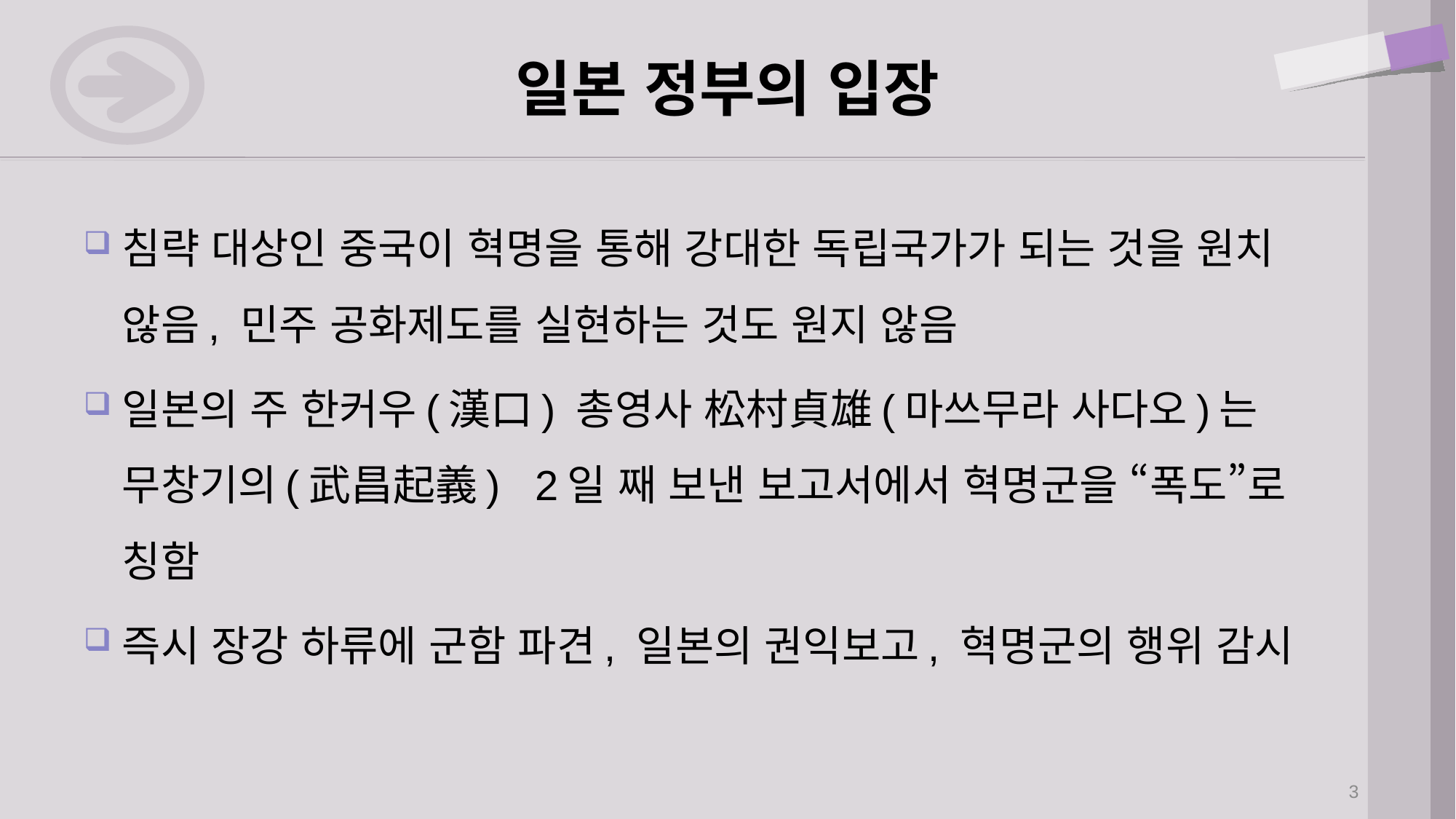

# 일본 정부의 입장
침략 대상인 중국이 혁명을 통해 강대한 독립국가가 되는 것을 원치 않음, 민주 공화제도를 실현하는 것도 원지 않음
일본의 주 한커우(漢口) 총영사 松村貞雄(마쓰무라 사다오)는 무창기의(武昌起義)   2일 째 보낸 보고서에서 혁명군을 “폭도”로 칭함
즉시 장강 하류에 군함 파견, 일본의 권익보고, 혁명군의 행위 감시
3